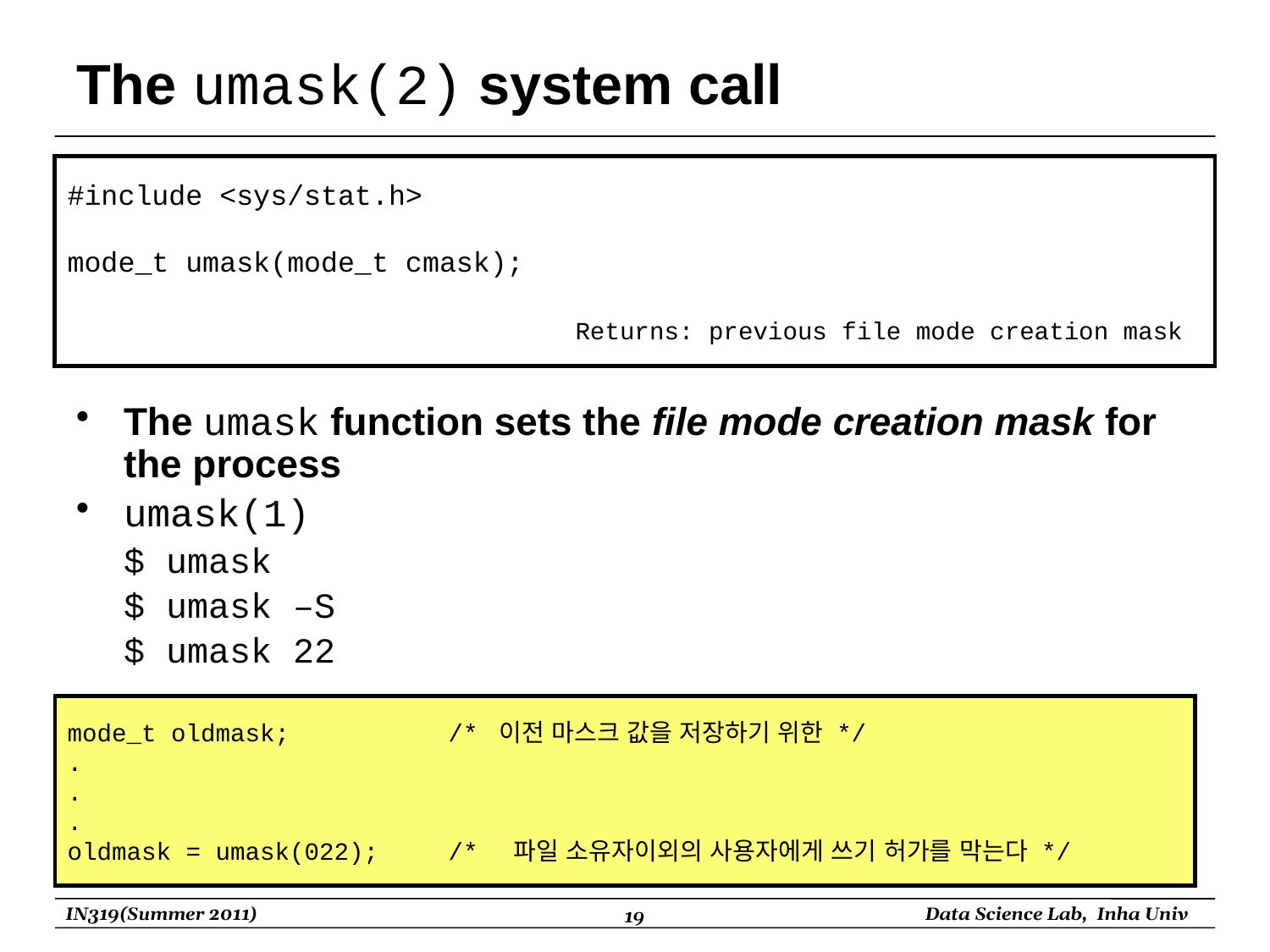

# The umask(2) system call

#include <sys/stat.h>

mode_t umask(mode_t cmask);

				Returns: previous file mode creation mask
The umask function sets the file mode creation mask for the process
umask(1)
	$ umask
	$ umask –S
	$ umask 22
mode_t oldmask;		/* 이전 마스크 값을 저장하기 위한 */
.
.
.
oldmask = umask(022);	/*  파일 소유자이외의 사용자에게 쓰기 허가를 막는다 */
19